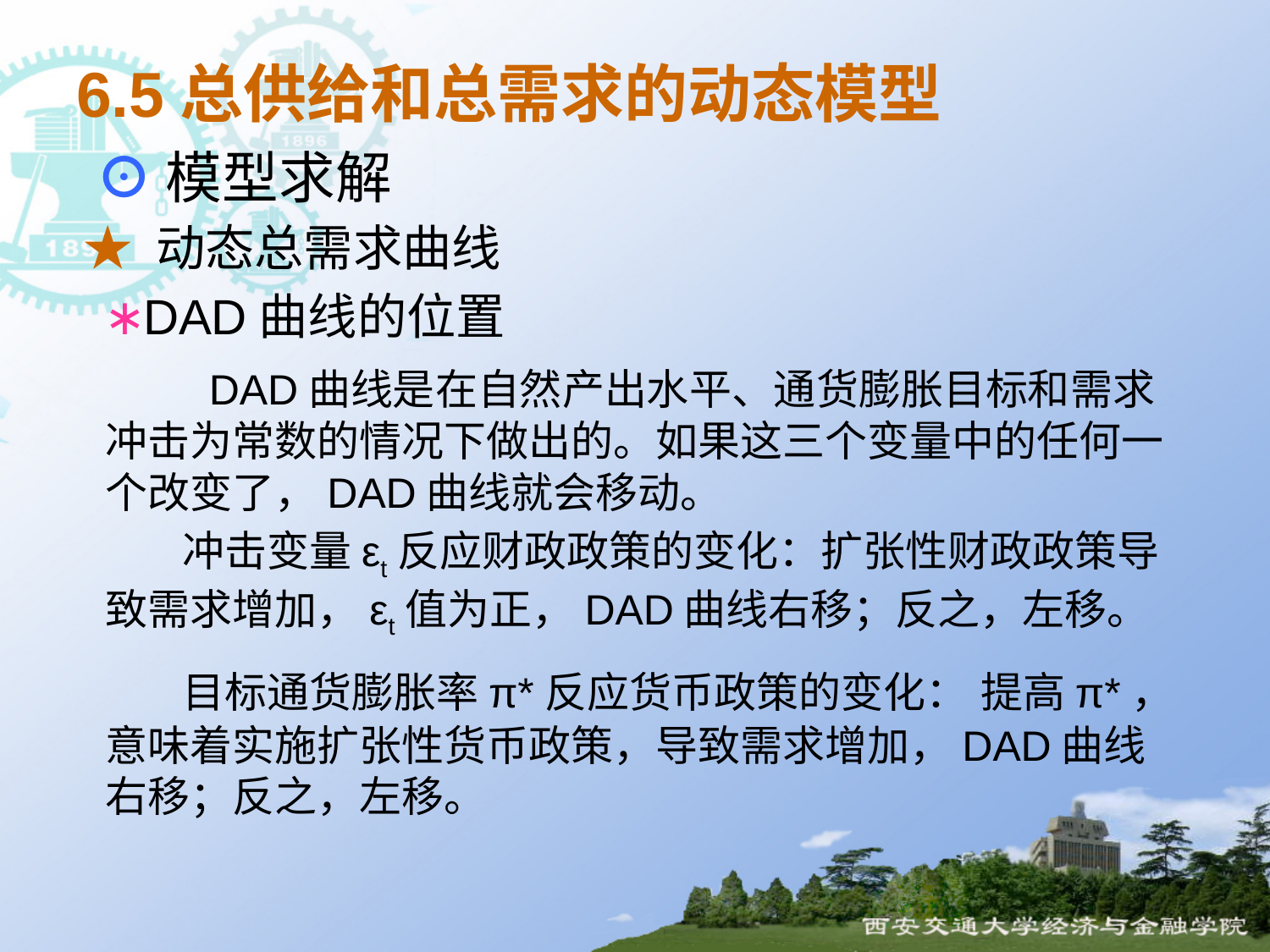

# 6.5总供给和总需求的动态模型
   ⊙模型求解
  ★ 动态总需求曲线
   ∗ DAD曲线的位置
           DAD曲线是在自然产出水平、通货膨胀目标和需求冲击为常数的情况下做出的。如果这三个变量中的任何一个改变了，DAD曲线就会移动。
            冲击变量εt反应财政政策的变化：扩张性财政政策导致需求增加，εt值为正，DAD曲线右移；反之，左移。
            目标通货膨胀率π*反应货币政策的变化： 提高π*，意味着实施扩张性货币政策，导致需求增加，DAD曲线右移；反之，左移。